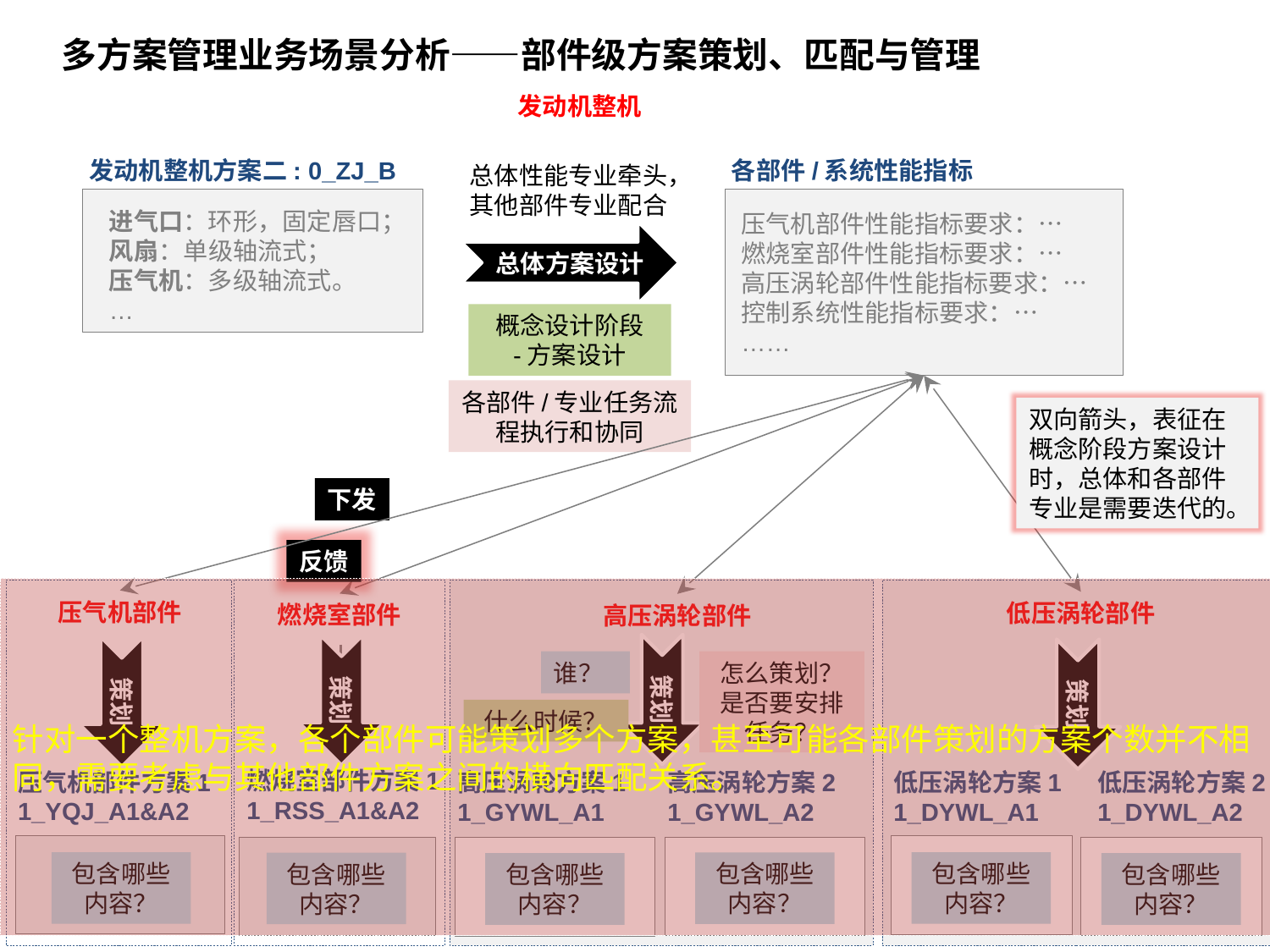

多方案管理业务场景分析——部件级方案策划、匹配与管理
发动机整机
发动机整机方案二: 0_ZJ_B
各部件/系统性能指标
总体性能专业牵头，其他部件专业配合

进气口：环形，固定唇口；
风扇：单级轴流式；
压气机：多级轴流式。
…
压气机部件性能指标要求：…
燃烧室部件性能指标要求：…
高压涡轮部件性能指标要求：…
控制系统性能指标要求：…
……
总体方案设计
概念设计阶段
-方案设计
各部件/专业任务流程执行和协同
双向箭头，表征在概念阶段方案设计时，总体和各部件专业是需要迭代的。
下发
反馈
针对一个整机方案，各个部件可能策划多个方案，甚至可能各部件策划的方案个数并不相同，需要考虑与其他部件方案之间的横向匹配关系。

压气机部件
低压涡轮部件
燃烧室部件
高压涡轮部件
怎么策划？是否要安排任务？
谁？
策划
策划
策划
策划
什么时候？
燃烧室部件方案1
1_RSS_A1&A2
压气机部件方案1
1_YQJ_A1&A2
高压涡轮方案2
1_GYWL_A2
低压涡轮方案1
1_DYWL_A1
低压涡轮方案2
1_DYWL_A2
高压涡轮方案1
1_GYWL_A1

包含哪些内容？
包含哪些内容？
包含哪些内容？
包含哪些内容？
包含哪些内容？
包含哪些内容？